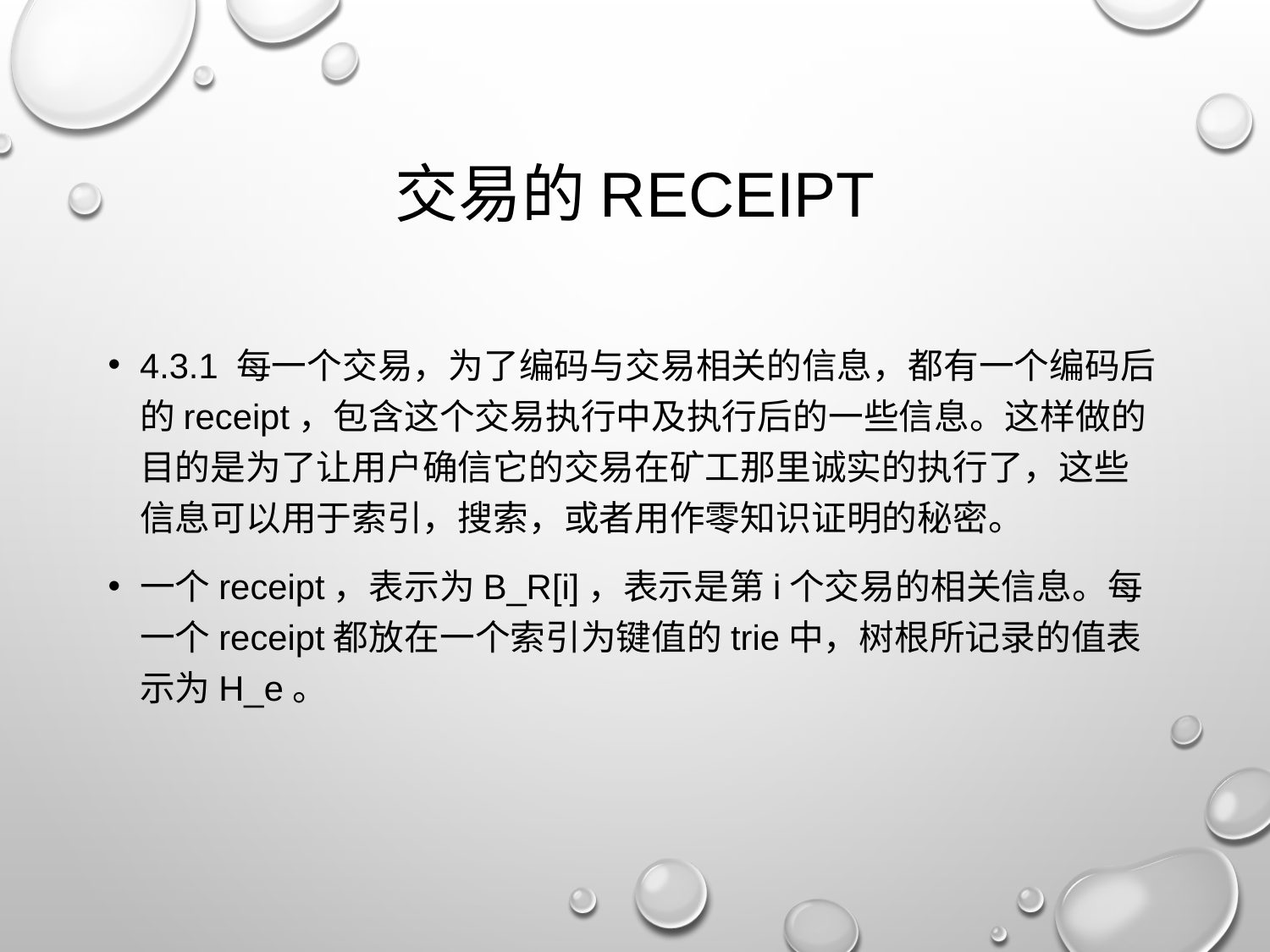

# 交易的receipt
4.3.1 每一个交易，为了编码与交易相关的信息，都有一个编码后的receipt，包含这个交易执行中及执行后的一些信息。这样做的目的是为了让用户确信它的交易在矿工那里诚实的执行了，这些信息可以用于索引，搜索，或者用作零知识证明的秘密。
一个receipt，表示为B_R[i]，表示是第i个交易的相关信息。每一个receipt都放在一个索引为键值的trie中，树根所记录的值表示为H_e。